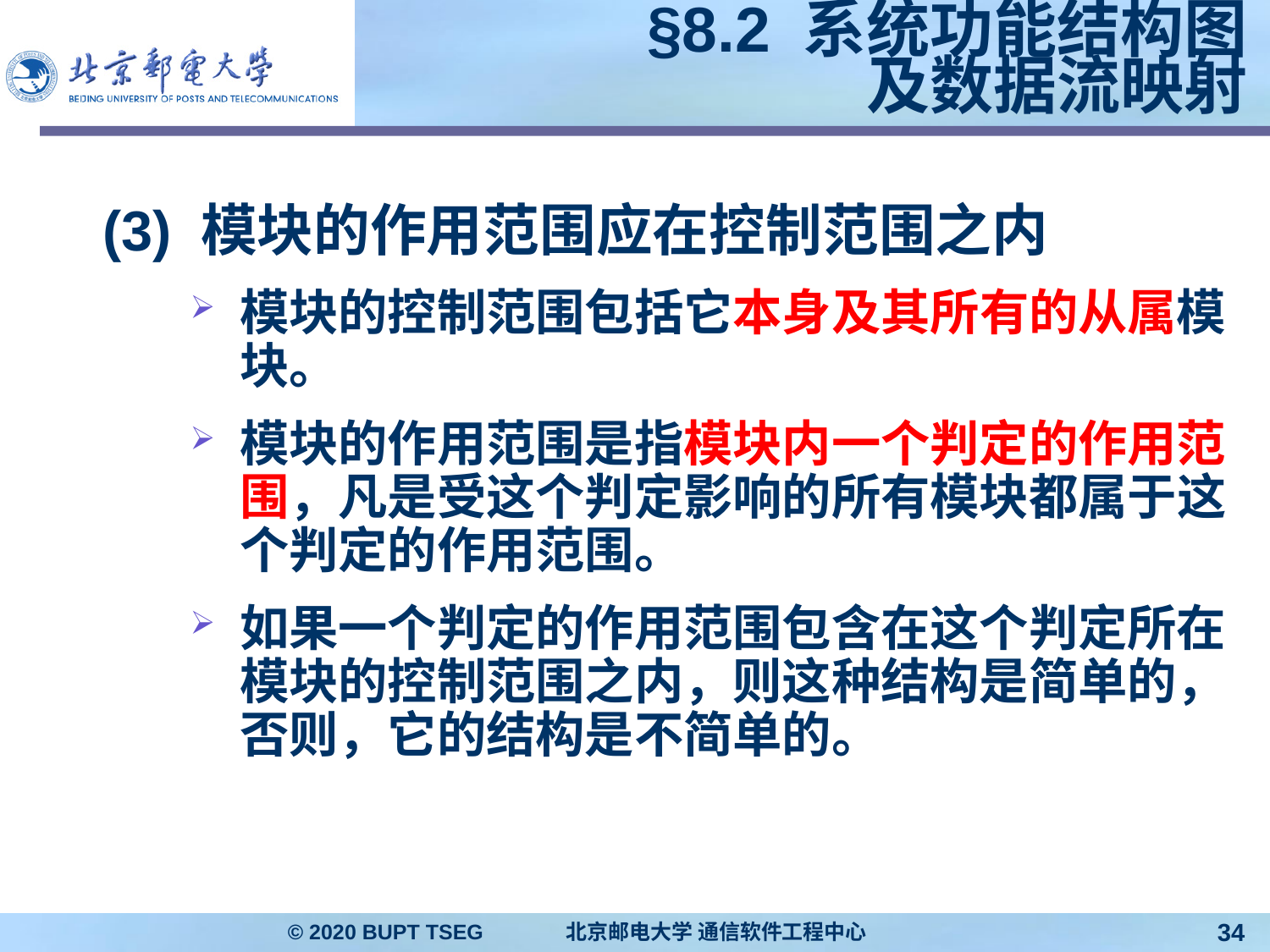

# §8.2 系统功能结构图 及数据流映射
(3) 模块的作用范围应在控制范围之内
模块的控制范围包括它本身及其所有的从属模块。
模块的作用范围是指模块内一个判定的作用范围，凡是受这个判定影响的所有模块都属于这个判定的作用范围。
如果一个判定的作用范围包含在这个判定所在模块的控制范围之内，则这种结构是简单的，否则，它的结构是不简单的。
© 2020 BUPT TSEG             北京邮电大学 通信软件工程中心